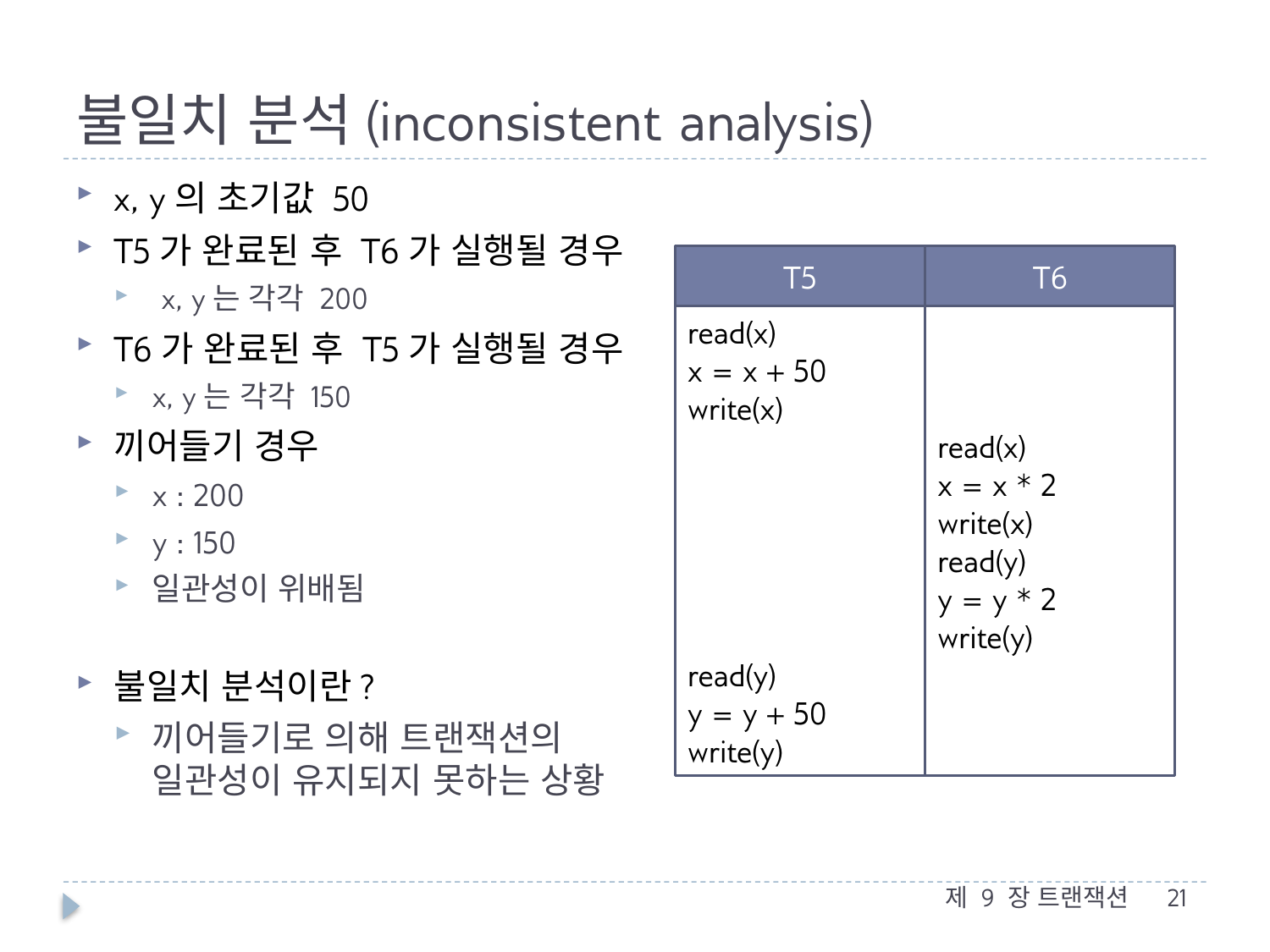

# 불일치 분석(inconsistent analysis)
x, y의 초기값 50
T5가 완료된 후 T6가 실행될 경우
 x, y는 각각 200
T6가 완료된 후 T5가 실행될 경우
x, y는 각각 150
끼어들기 경우
x : 200
y : 150
일관성이 위배됨

불일치 분석이란?
끼어들기로 의해 트랜잭션의 일관성이 유지되지 못하는 상황

T5
T6
read(x)
x = x + 50
write(x)

read(y)
y = y + 50
write(y)
read(x)
x = x * 2
write(x)
read(y)
y = y * 2
write(y)
제 9 장 트랜잭션
21